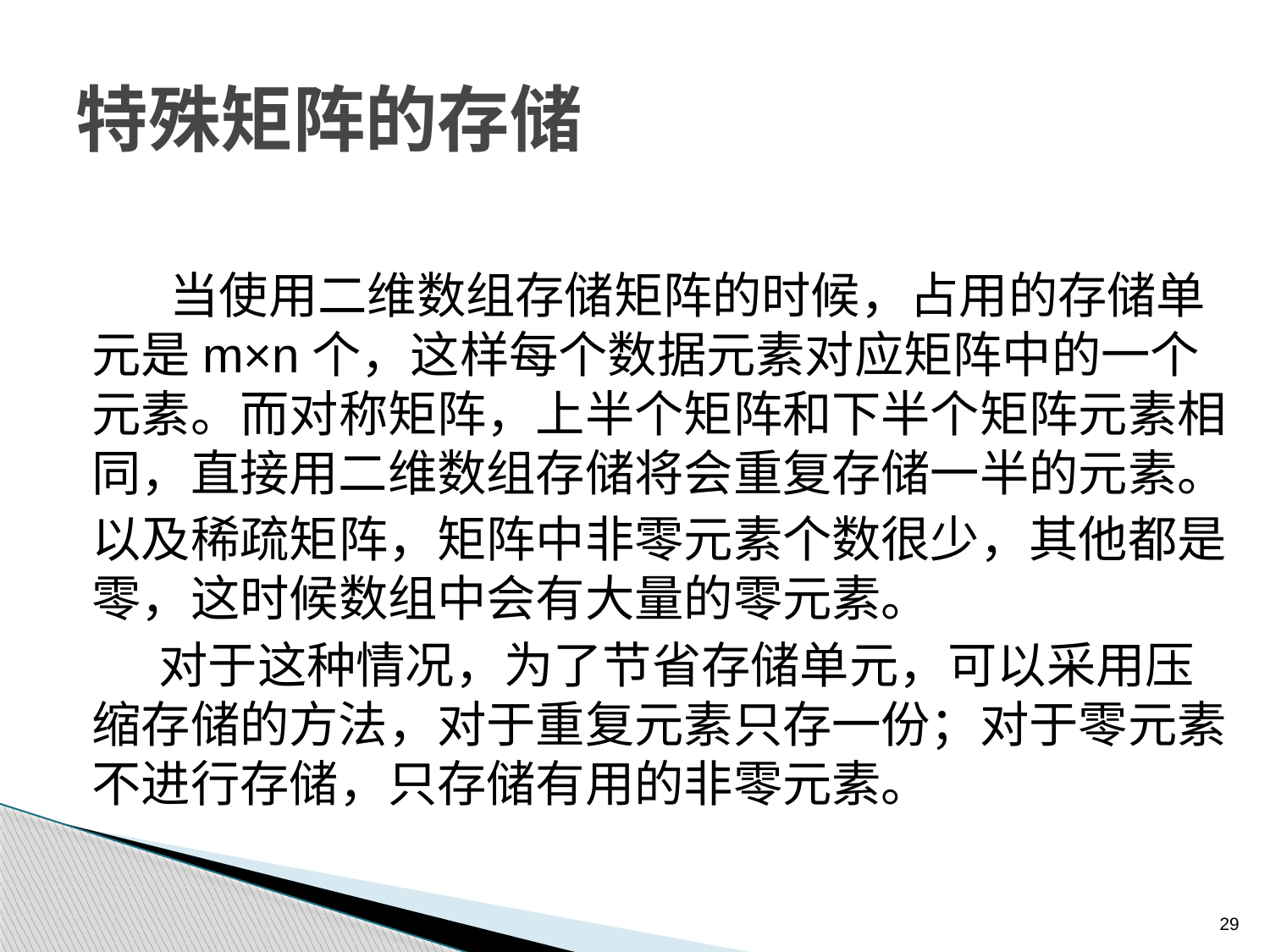

# 特殊矩阵的存储
      当使用二维数组存储矩阵的时候，占用的存储单元是m×n个，这样每个数据元素对应矩阵中的一个元素。而对称矩阵，上半个矩阵和下半个矩阵元素相同，直接用二维数组存储将会重复存储一半的元素。
以及稀疏矩阵，矩阵中非零元素个数很少，其他都是零，这时候数组中会有大量的零元素。
     对于这种情况，为了节省存储单元，可以采用压缩存储的方法，对于重复元素只存一份；对于零元素不进行存储，只存储有用的非零元素。
29